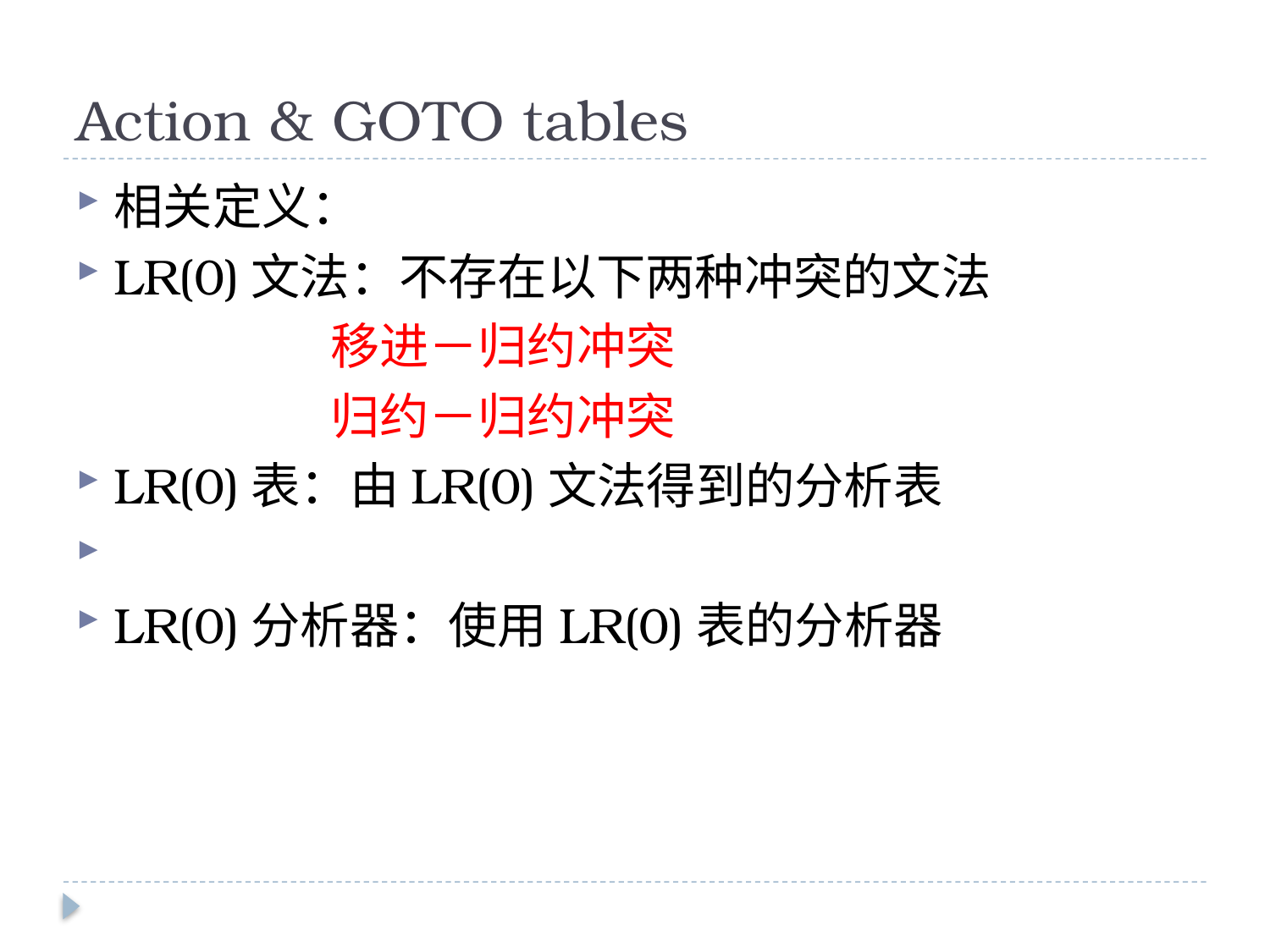

# Action & GOTO tables
相关定义：
LR(0)文法：不存在以下两种冲突的文法
		移进－归约冲突
		归约－归约冲突
LR(0)表：由LR(0)文法得到的分析表

LR(0)分析器：使用LR(0)表的分析器
31